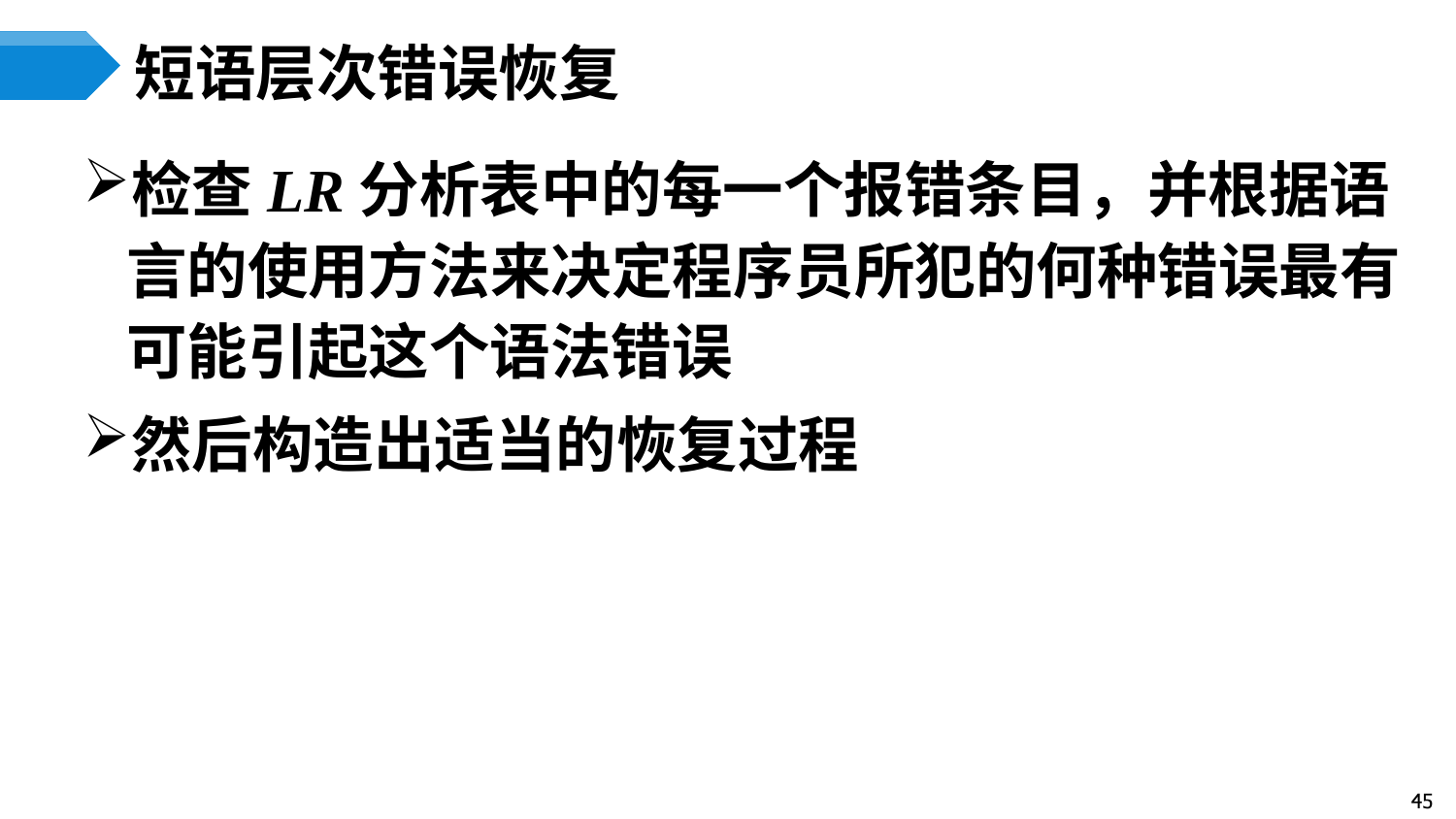

# 短语层次错误恢复
检查LR分析表中的每一个报错条目，并根据语言的使用方法来决定程序员所犯的何种错误最有可能引起这个语法错误
然后构造出适当的恢复过程
45